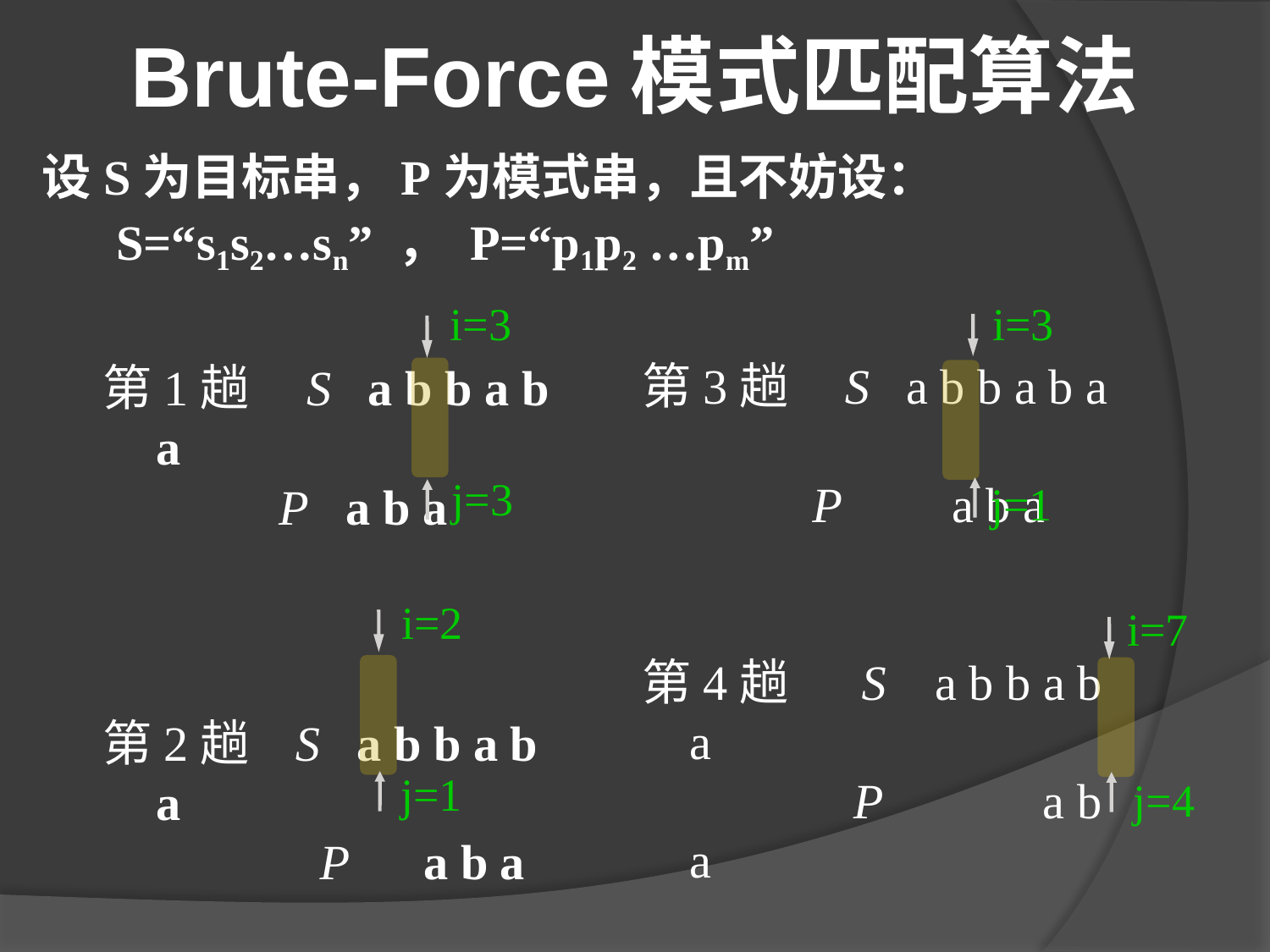

Brute-Force模式匹配算法
设S为目标串，P为模式串，且不妨设：
S=“s1s2…sn” ， P=“p1p2 …pm”
i=3

j=3

i=2

j=1

i=3

第3趟    S   a b b a b a
	          P         a b a

第4趟	   S    a b b a b a
		   P             a b a
第1趟    S   a b b a b a
	          P   a b a

第2趟   S   a b b a b a
		   P      a b a

j=1

i=7

j=4